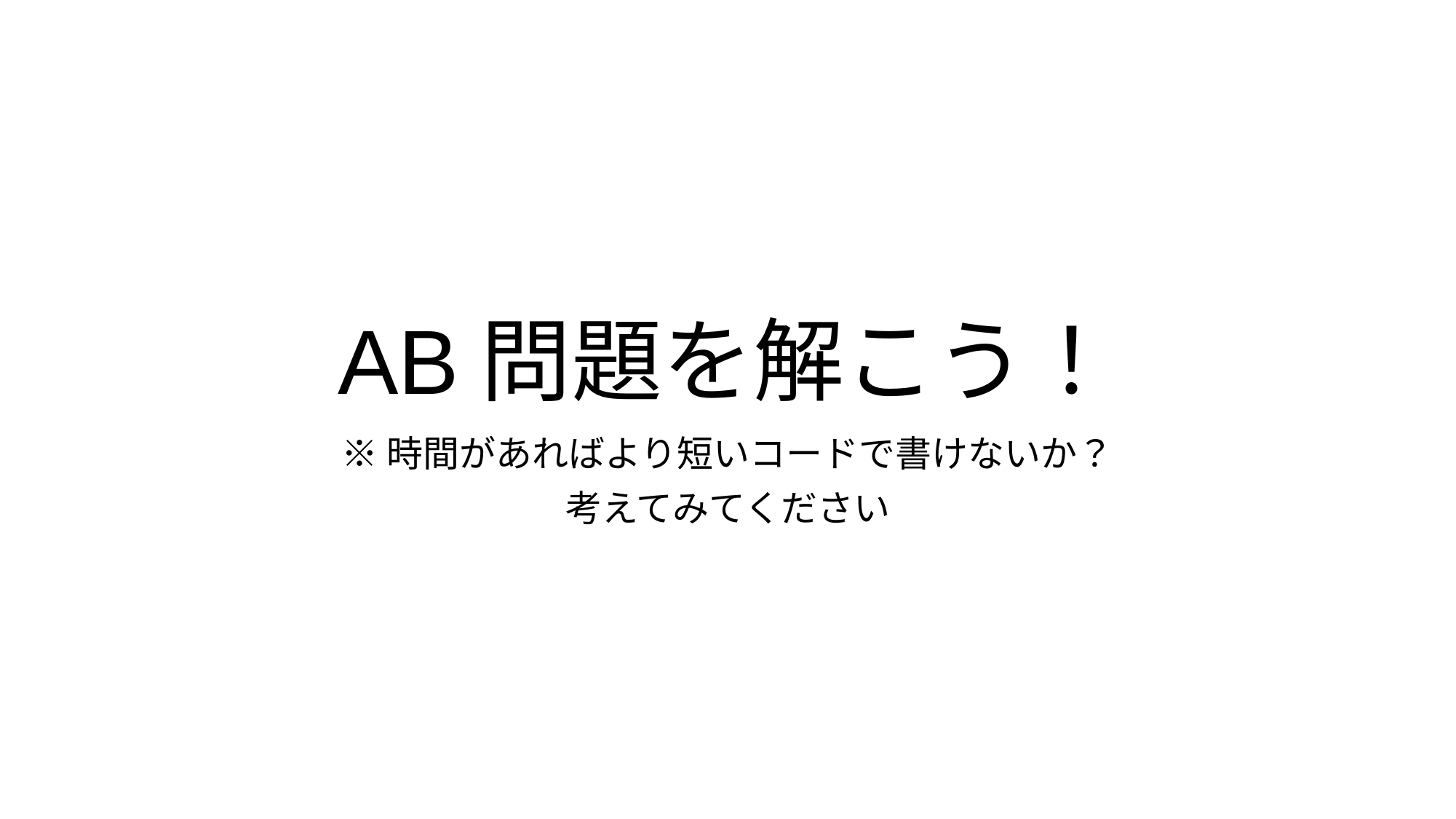

# AB問題を解こう！
※時間があればより短いコードで書けないか？
考えてみてください